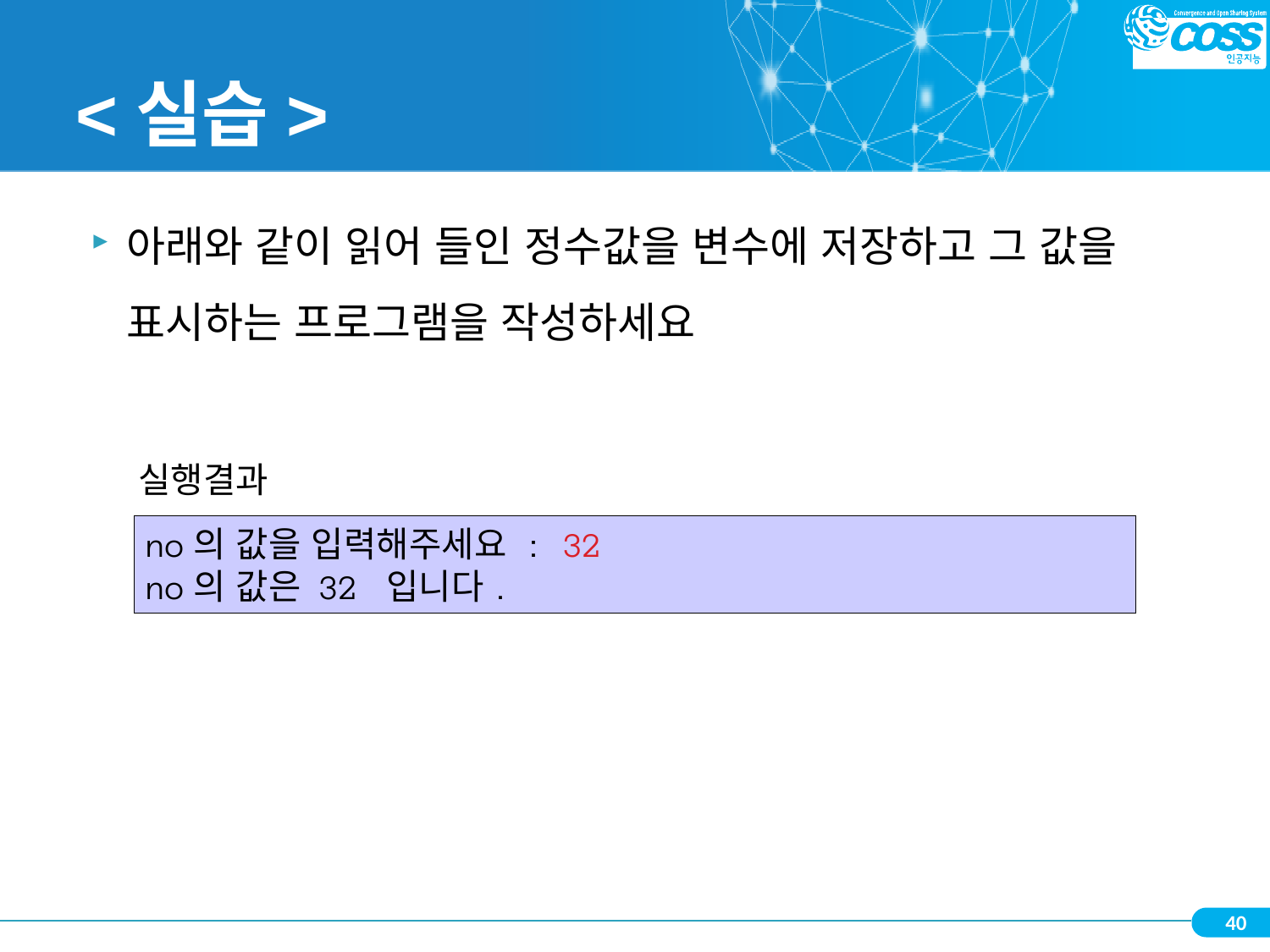

# <실습>
아래와 같이 읽어 들인 정수값을 변수에 저장하고 그 값을 표시하는 프로그램을 작성하세요
실행결과
no의 값을 입력해주세요 : 32
no의 값은 32 입니다.